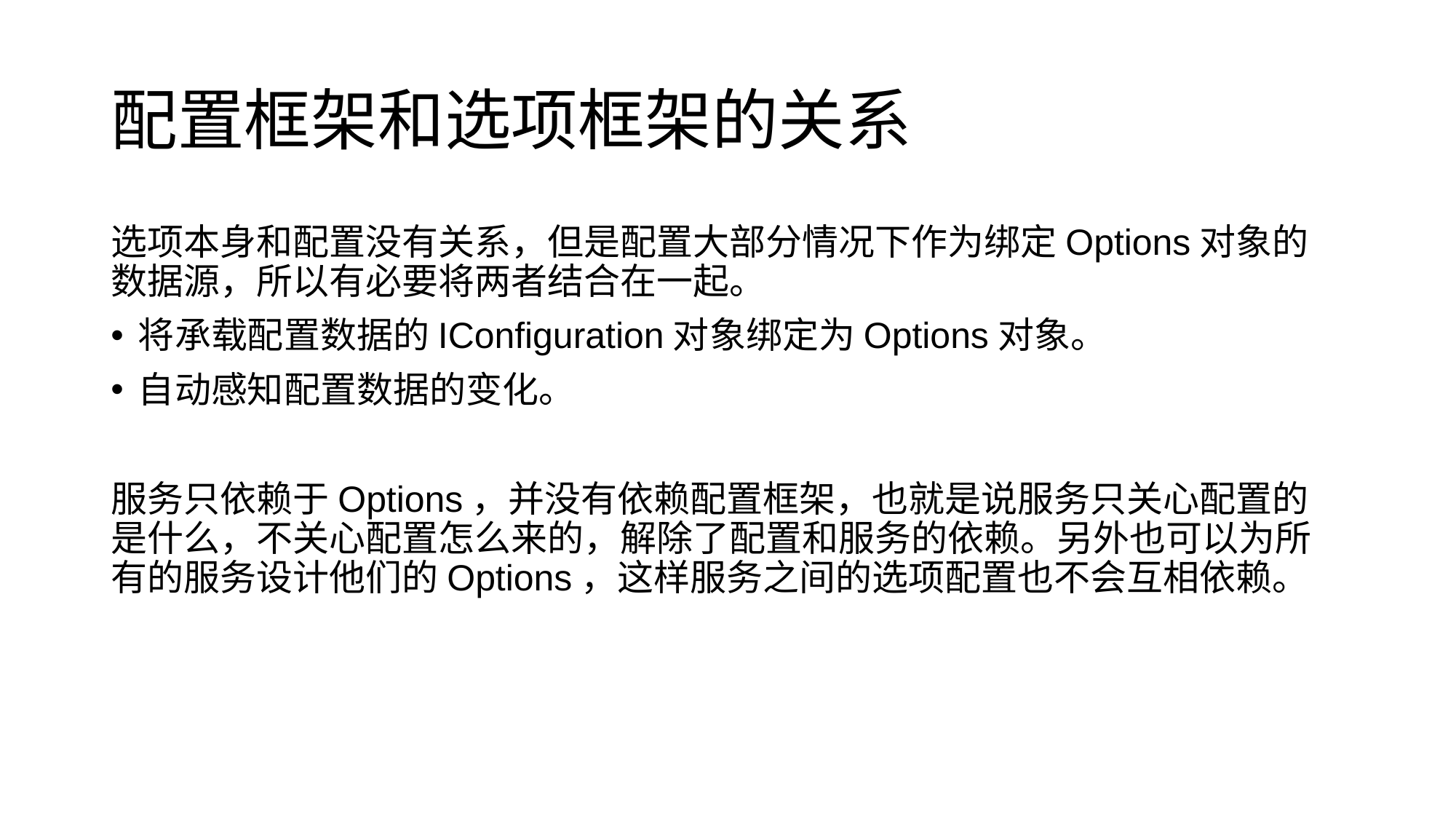

# 配置框架和选项框架的关系
选项本身和配置没有关系，但是配置大部分情况下作为绑定Options对象的数据源，所以有必要将两者结合在一起。
将承载配置数据的IConfiguration对象绑定为Options对象。
自动感知配置数据的变化。

服务只依赖于Options，并没有依赖配置框架，也就是说服务只关心配置的是什么，不关心配置怎么来的，解除了配置和服务的依赖。另外也可以为所有的服务设计他们的Options，这样服务之间的选项配置也不会互相依赖。